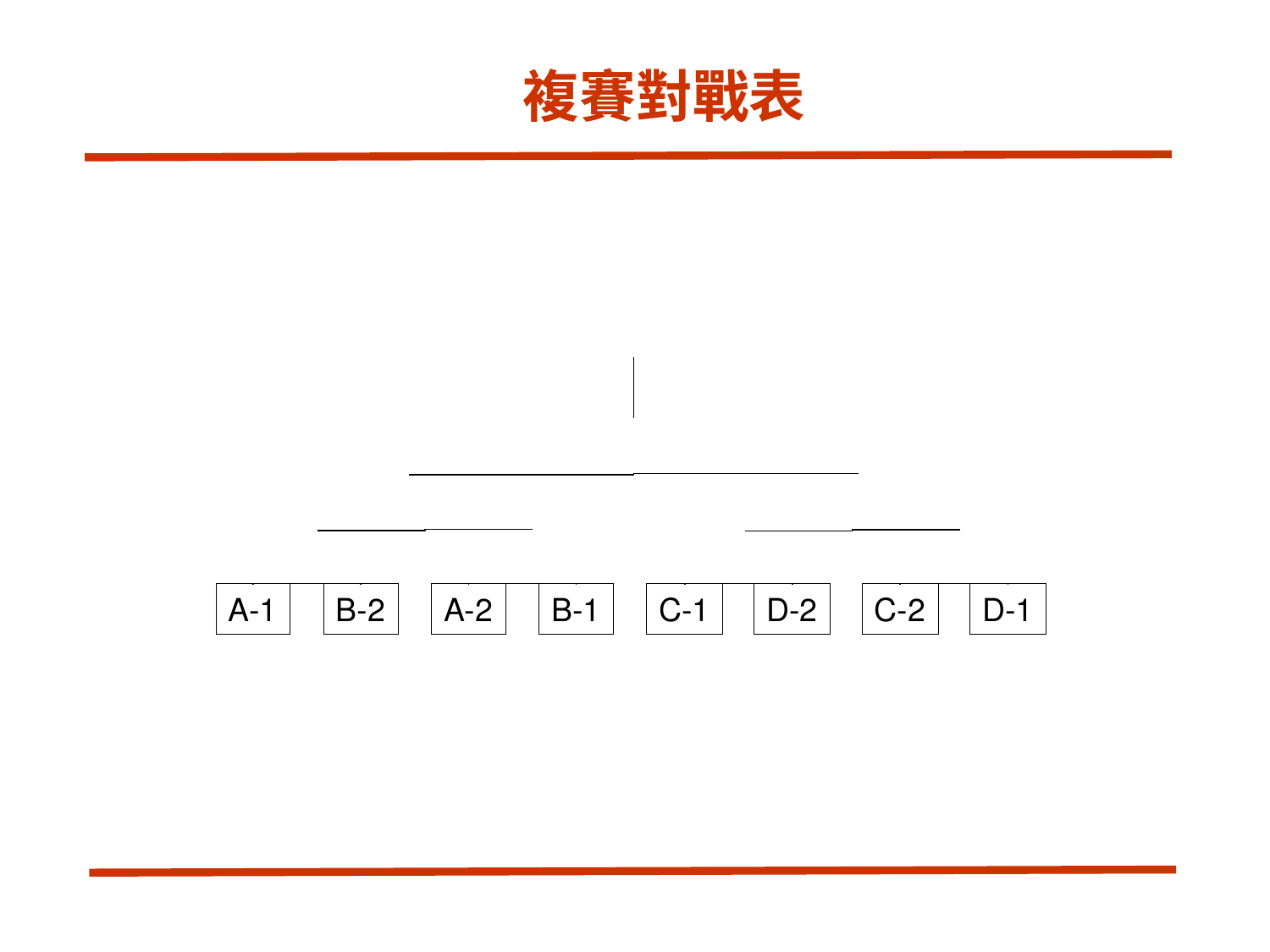

# 複賽對戰表
A-1
B-2
A-2
B-1
C-1
D-2
C-2
D-1